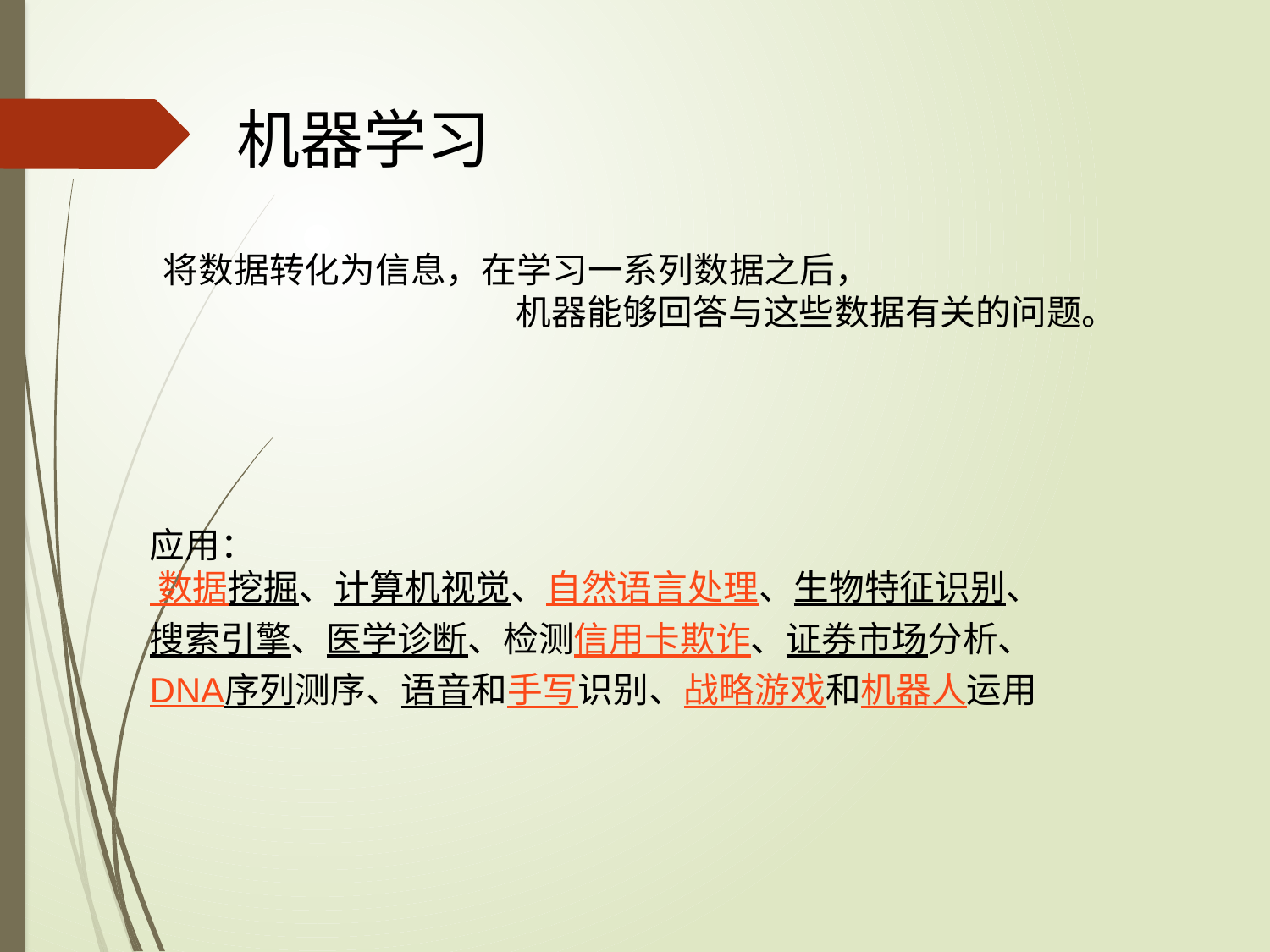

机器学习
将数据转化为信息，在学习一系列数据之后，
                                            机器能够回答与这些数据有关的问题。
应用：
 数据挖掘、计算机视觉、自然语言处理、生物特征识别、 搜索引擎、医学诊断、检测信用卡欺诈、证券市场分析、DNA序列测序、语音和手写识别、战略游戏和机器人运用